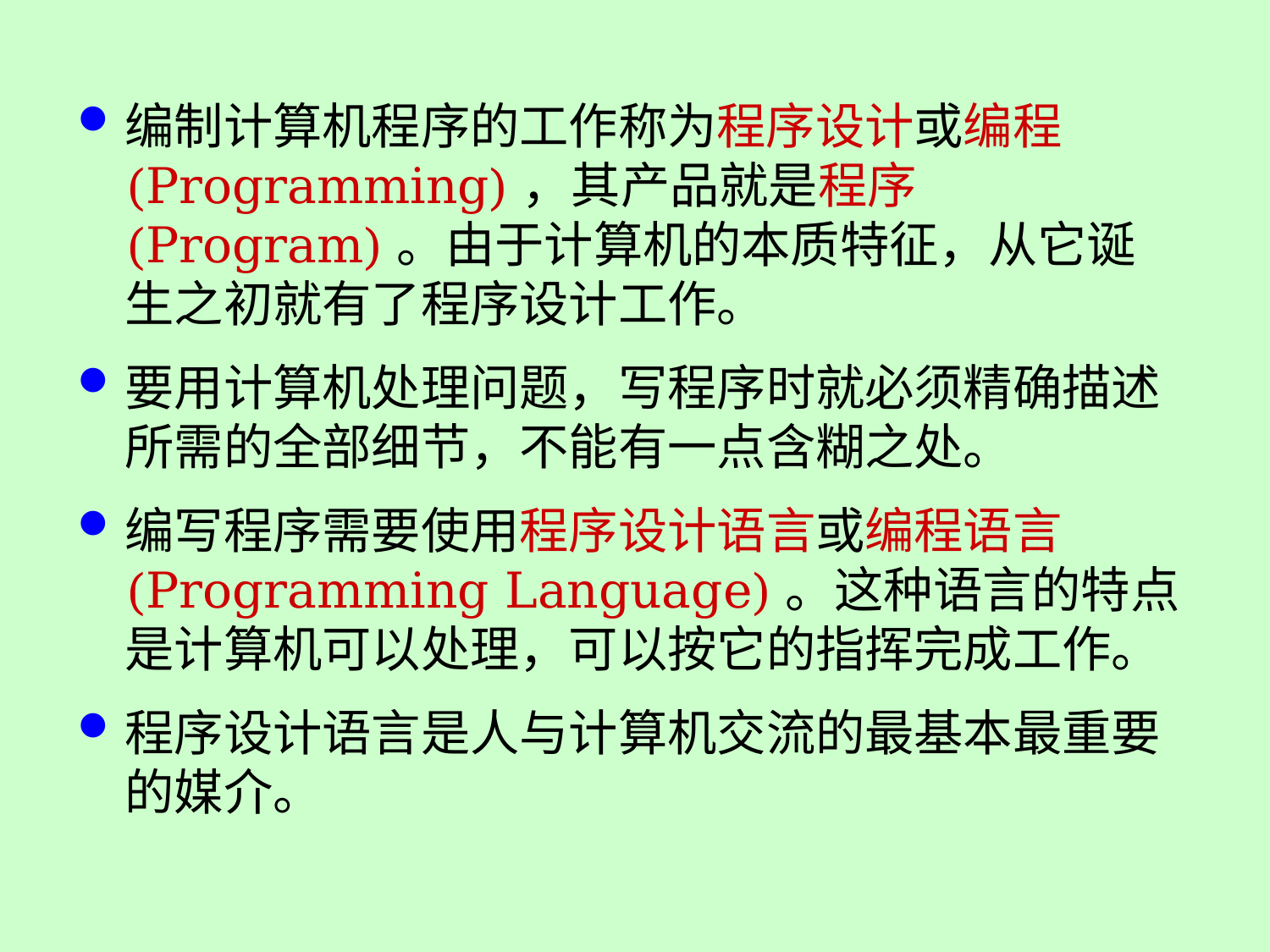

编制计算机程序的工作称为程序设计或编程(Programming)，其产品就是程序(Program)。由于计算机的本质特征，从它诞生之初就有了程序设计工作。
要用计算机处理问题，写程序时就必须精确描述所需的全部细节，不能有一点含糊之处。
编写程序需要使用程序设计语言或编程语言(Programming Language)。这种语言的特点是计算机可以处理，可以按它的指挥完成工作。
程序设计语言是人与计算机交流的最基本最重要的媒介。
15